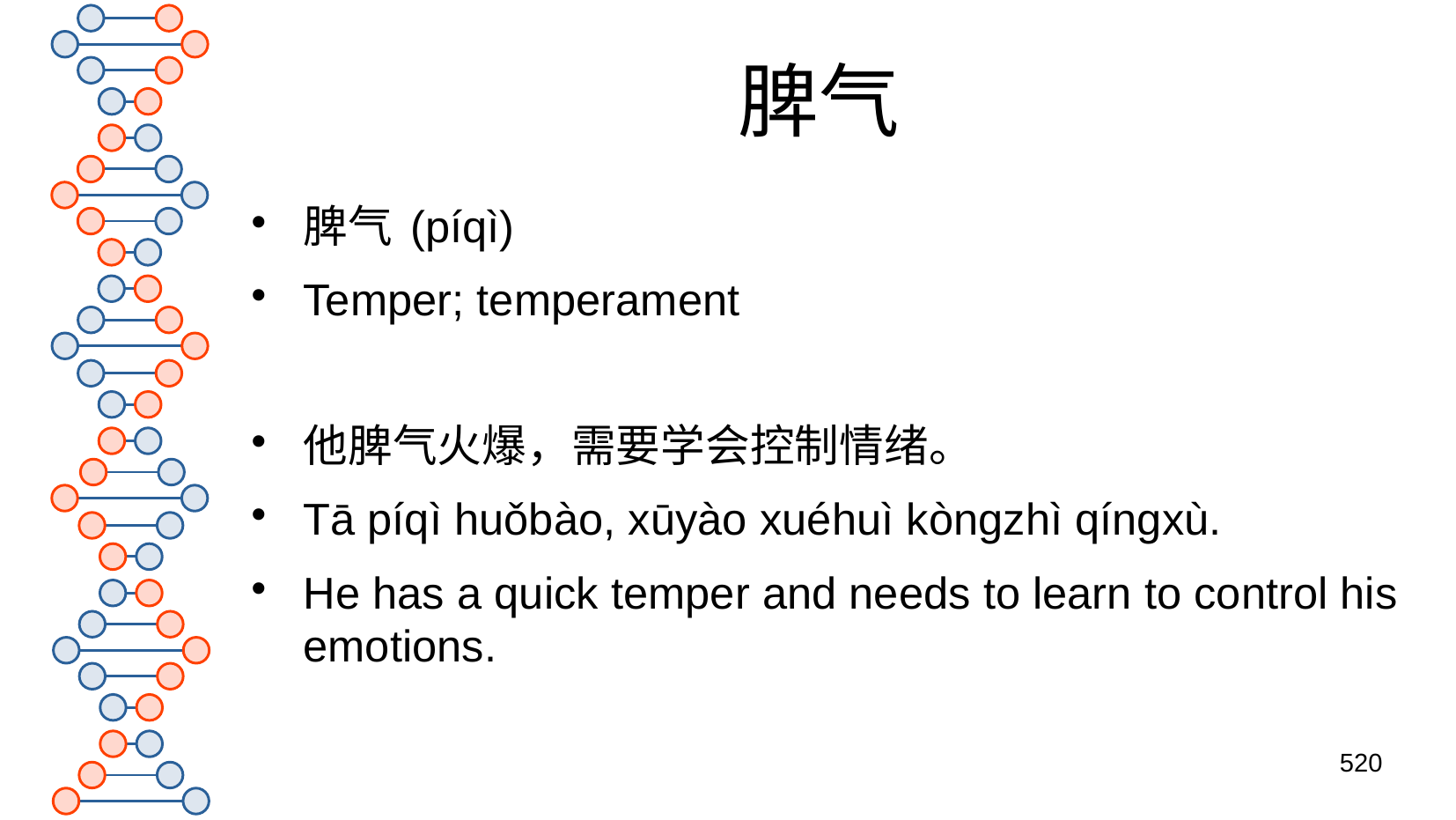

# 脾气
脾气 (píqì)
Temper; temperament

他脾气火爆，需要学会控制情绪。
Tā píqì huǒbào, xūyào xuéhuì kòngzhì qíngxù.
He has a quick temper and needs to learn to control his emotions.
520